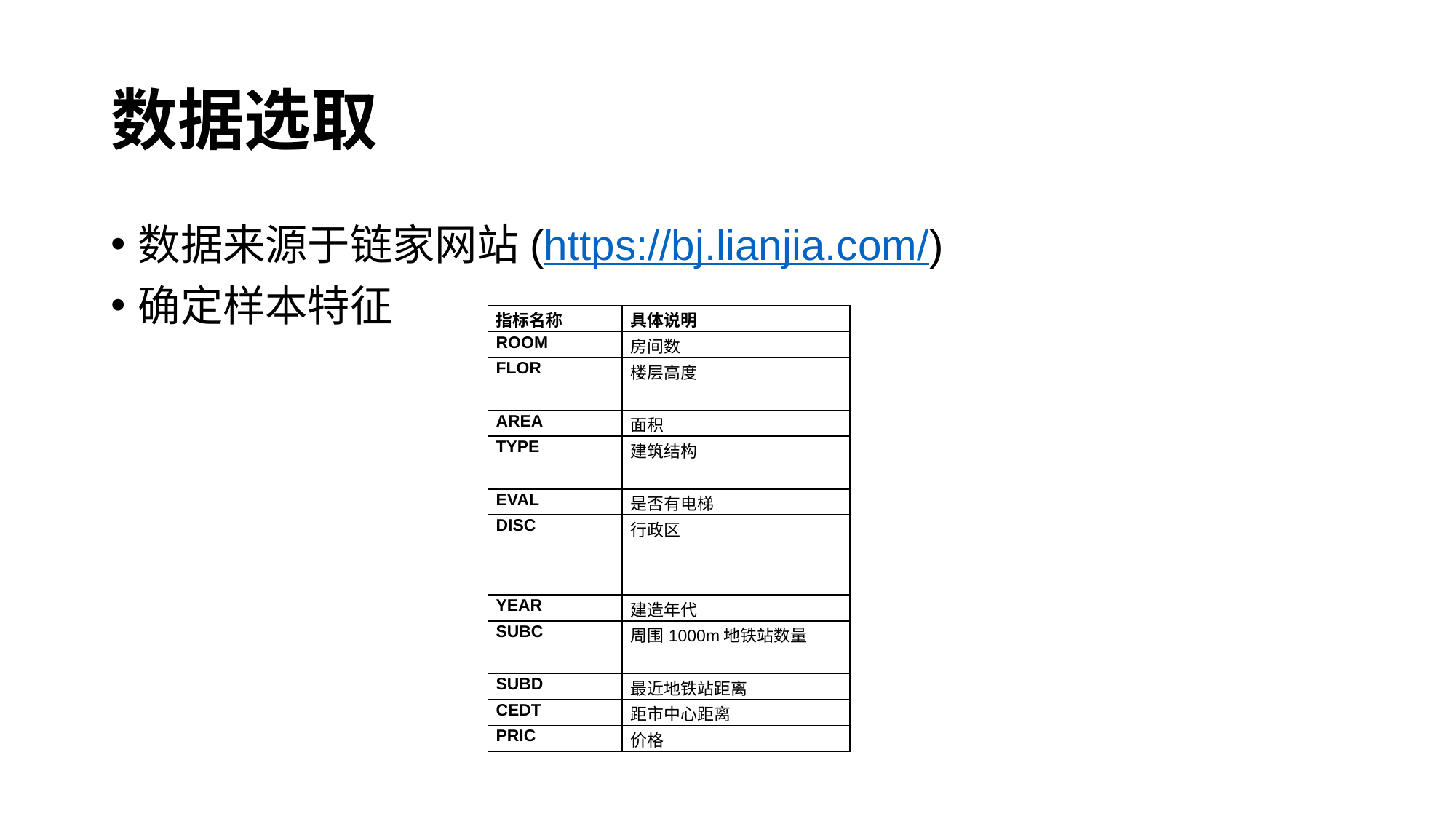

# 数据选取
数据来源于链家网站(https://bj.lianjia.com/)
确定样本特征
| 指标名称 | 具体说明 |
| --- | --- |
| ROOM | 房间数 |
| FLOR | 楼层高度 |
| AREA | 面积 |
| TYPE | 建筑结构 |
| EVAL | 是否有电梯 |
| DISC | 行政区 |
| YEAR | 建造年代 |
| SUBC | 周围1000m地铁站数量 |
| SUBD | 最近地铁站距离 |
| CEDT | 距市中心距离 |
| PRIC | 价格 |